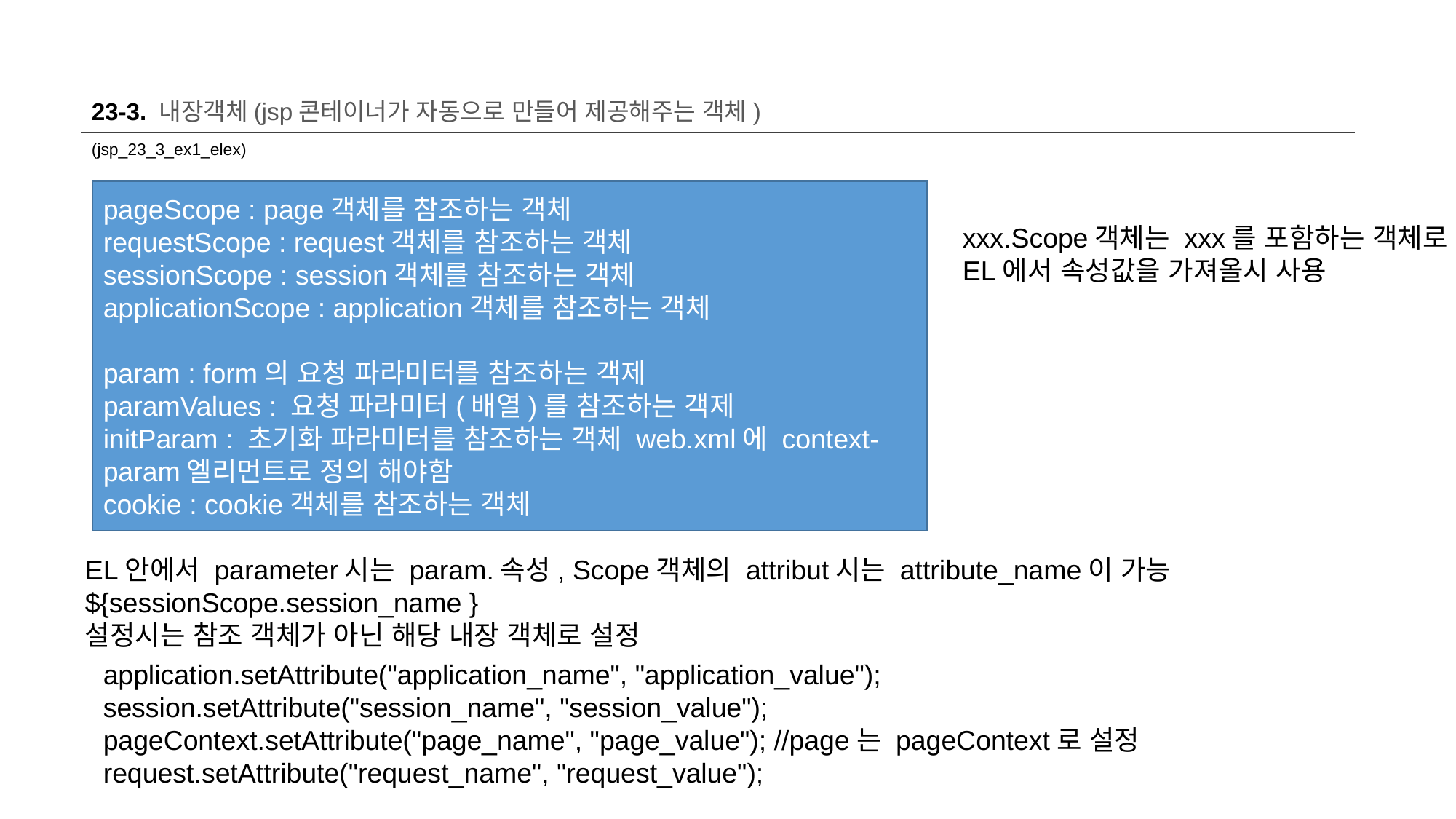

23-3. 내장객체(jsp콘테이너가 자동으로 만들어 제공해주는 객체)
(jsp_23_3_ex1_elex)
pageScope : page객체를 참조하는 객체
requestScope : request객체를 참조하는 객체
sessionScope : session객체를 참조하는 객체
applicationScope : application객체를 참조하는 객체

param : form의 요청 파라미터를 참조하는 객제
paramValues : 요청 파라미터(배열)를 참조하는 객제
initParam : 초기화 파라미터를 참조하는 객체 web.xml에 context-param엘리먼트로 정의 해야함
cookie : cookie객체를 참조하는 객체
xxx.Scope객체는 xxx를 포함하는 객체로
EL에서 속성값을 가져올시 사용
EL안에서 parameter시는 param.속성, Scope객체의 attribut시는 attribute_name이 가능
${sessionScope.session_name }
설정시는 참조 객체가 아닌 해당 내장 객체로 설정
application.setAttribute("application_name", "application_value");
session.setAttribute("session_name", "session_value");
pageContext.setAttribute("page_name", "page_value"); //page는 pageContext로 설정
request.setAttribute("request_name", "request_value");
4